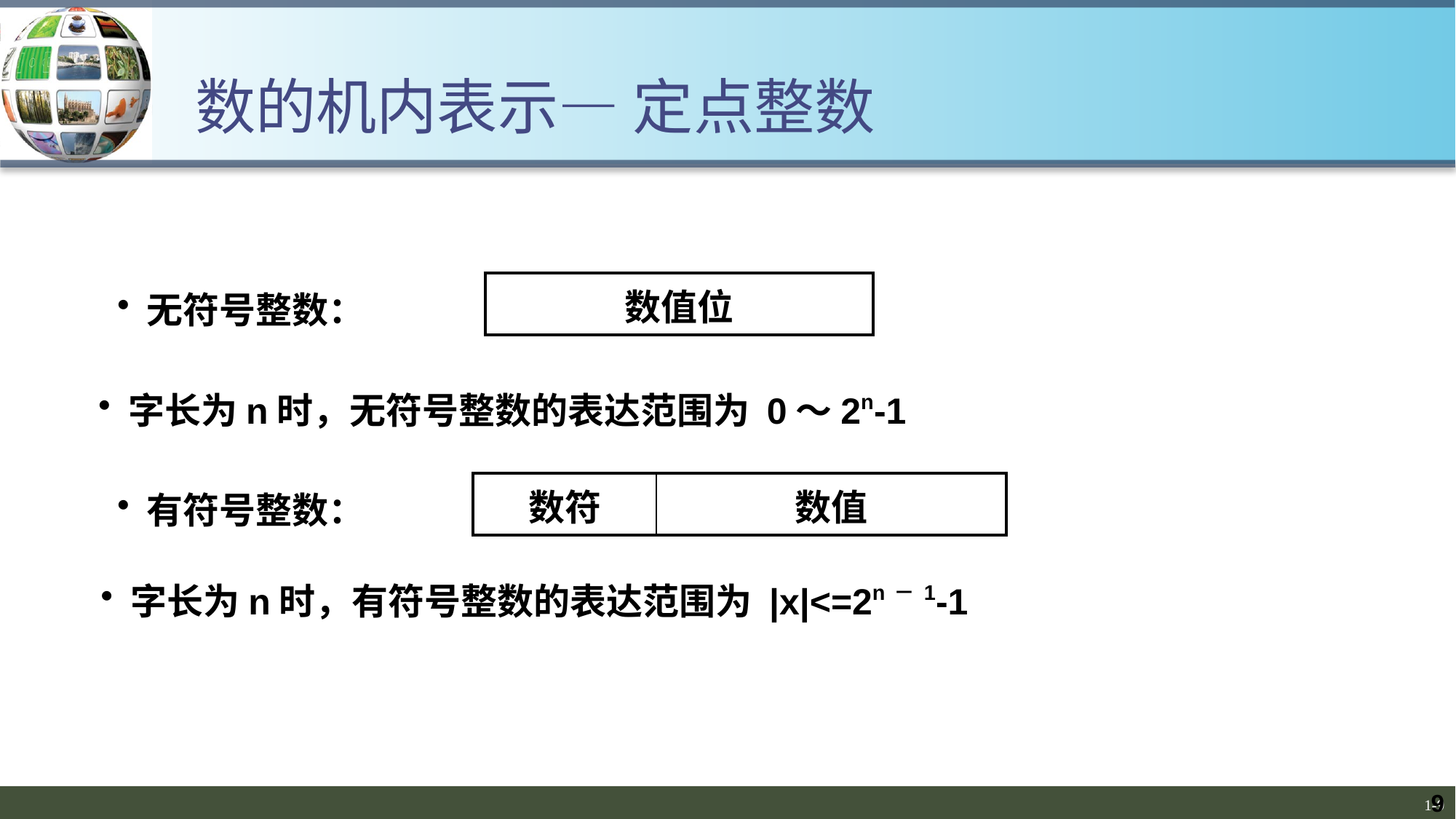

数的机内表示— 定点整数
| 数值位 |
| --- |
 无符号整数：
 字长为n时，无符号整数的表达范围为 0～2n-1
| 数符 | 数值 |
| --- | --- |
 有符号整数：
 字长为n时，有符号整数的表达范围为 |x|<=2n－1-1
9